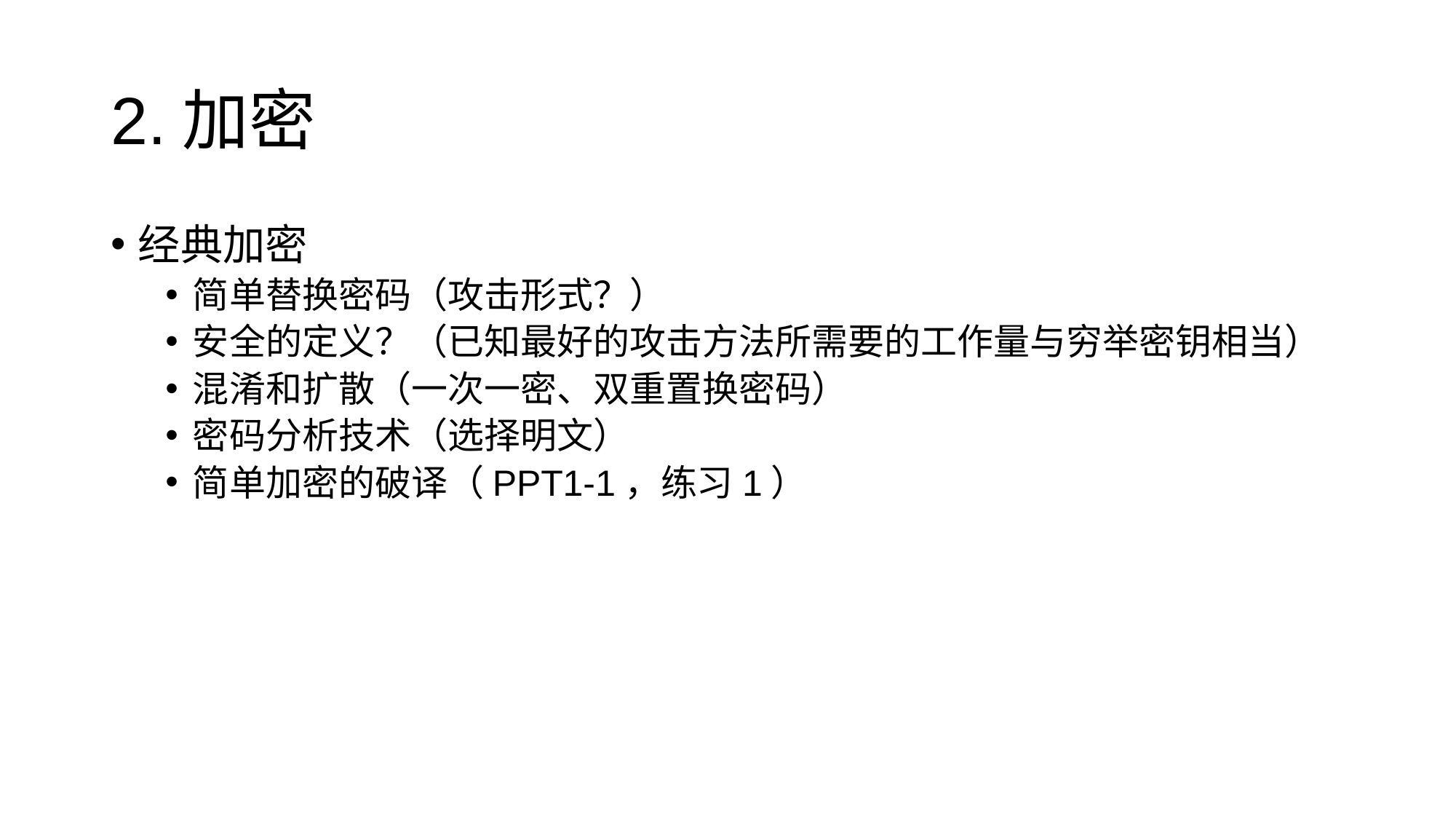

# 2.加密
经典加密
简单替换密码（攻击形式？）
安全的定义？（已知最好的攻击方法所需要的工作量与穷举密钥相当）
混淆和扩散（一次一密、双重置换密码）
密码分析技术（选择明文）
简单加密的破译（PPT1-1，练习1）